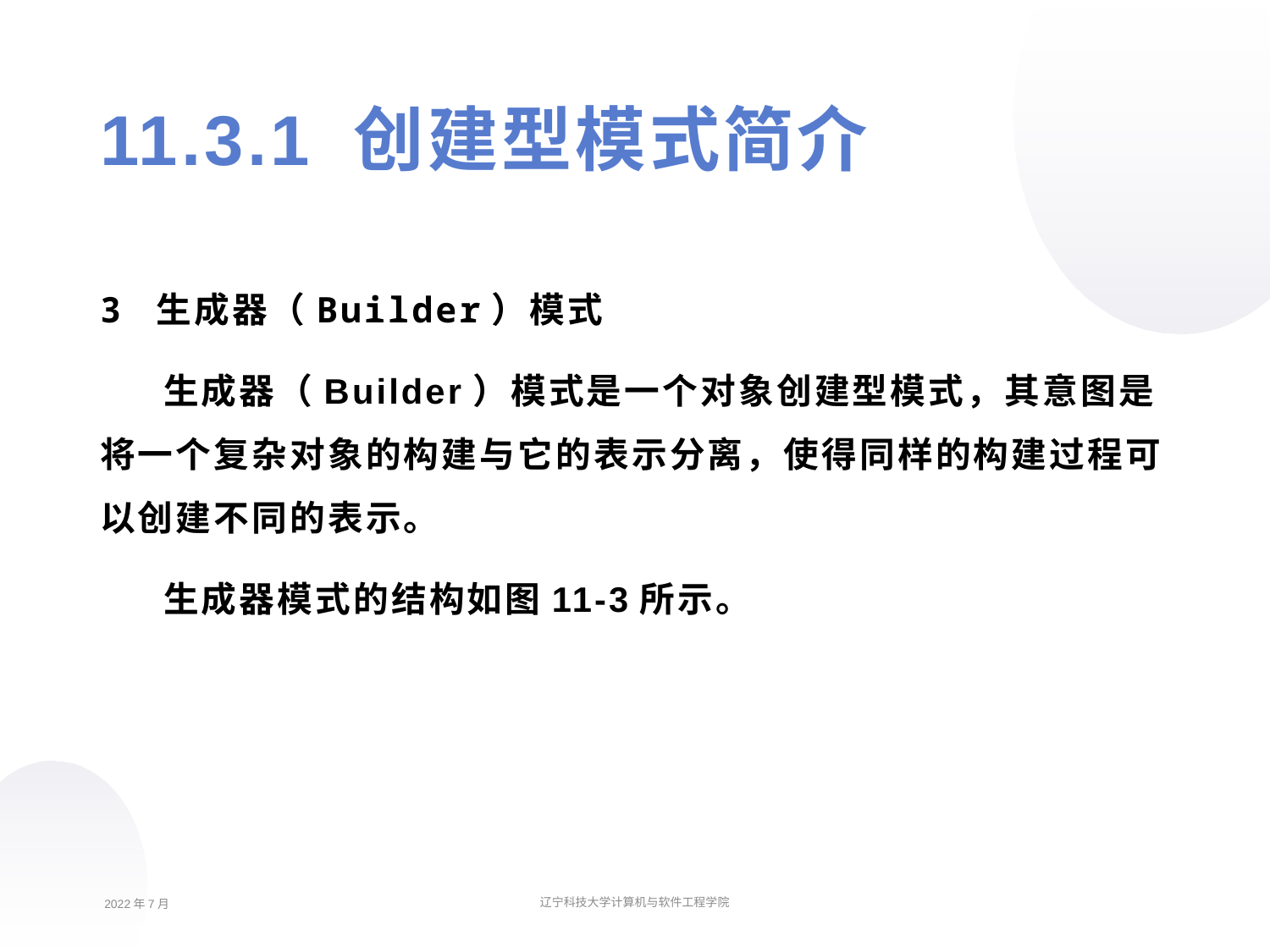

11.3.1 创建型模式简介
3 生成器（Builder）模式
生成器（Builder）模式是一个对象创建型模式，其意图是将一个复杂对象的构建与它的表示分离，使得同样的构建过程可以创建不同的表示。
生成器模式的结构如图11-3所示。

2022年7月
辽宁科技大学计算机与软件工程学院
51